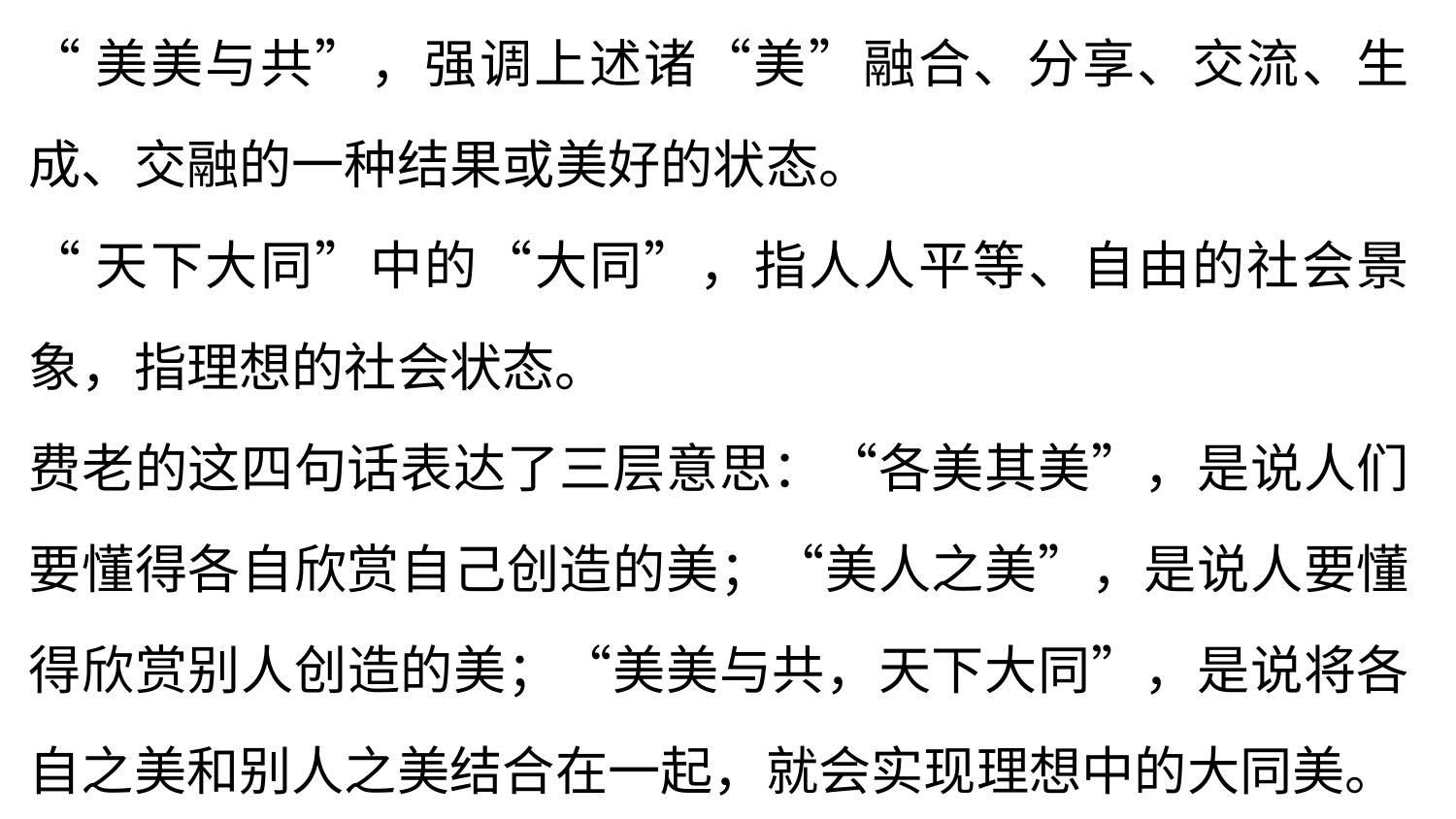

“美美与共”，强调上述诸“美”融合、分享、交流、生成、交融的一种结果或美好的状态。
“天下大同”中的“大同”，指人人平等、自由的社会景象，指理想的社会状态。
费老的这四句话表达了三层意思：“各美其美”，是说人们要懂得各自欣赏自己创造的美；“美人之美”，是说人要懂得欣赏别人创造的美；“美美与共，天下大同”，是说将各自之美和别人之美结合在一起，就会实现理想中的大同美。